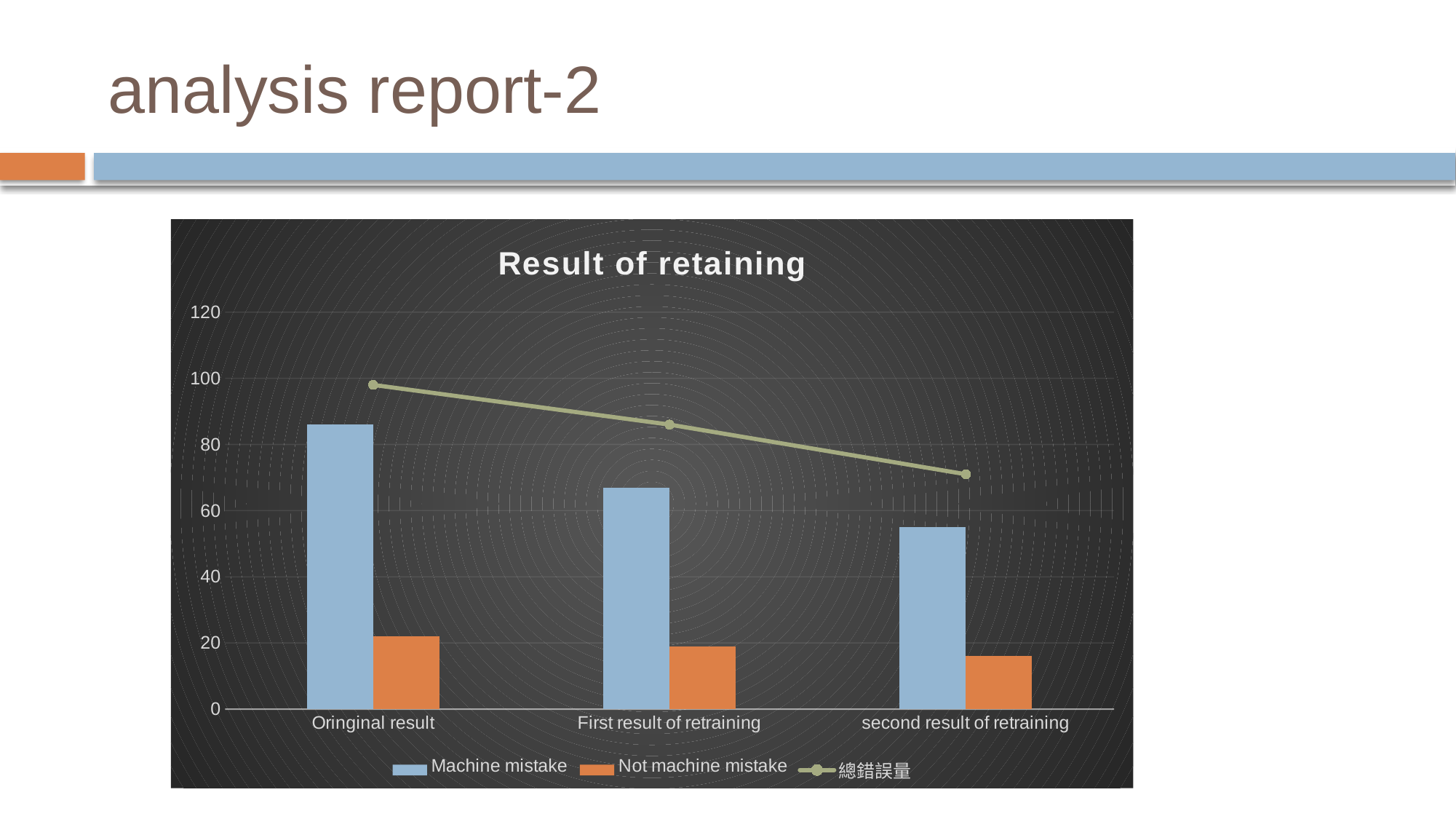

# analysis report-2

### Chart: Result of retaining

| Category | Machine mistake | Not machine mistake | 總錯誤量 |
|---|---|---|---|
| Oringinal result | 86.0 | 22.0 | 98.0 |
| First result of retraining | 67.0 | 19.0 | 86.0 |
| second result of retraining | 55.0 | 16.0 | 71.0 |